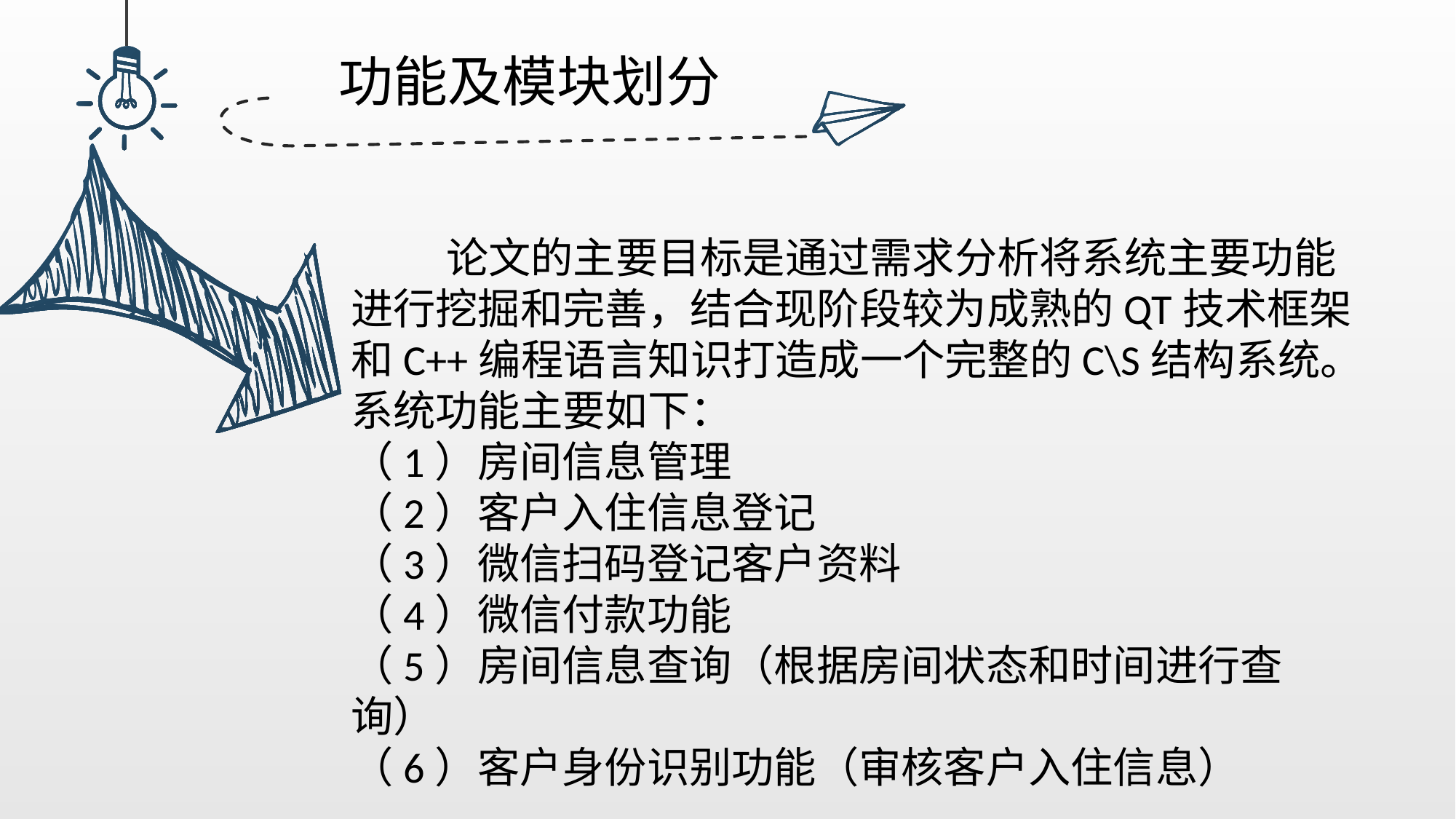

功能及模块划分

         论文的主要目标是通过需求分析将系统主要功能进行挖掘和完善，结合现阶段较为成熟的QT技术框架和C++编程语言知识打造成一个完整的C\S结构系统。
系统功能主要如下：
（1）房间信息管理
（2）客户入住信息登记
（3）微信扫码登记客户资料
（4）微信付款功能
（5）房间信息查询（根据房间状态和时间进行查询）
（6）客户身份识别功能（审核客户入住信息）